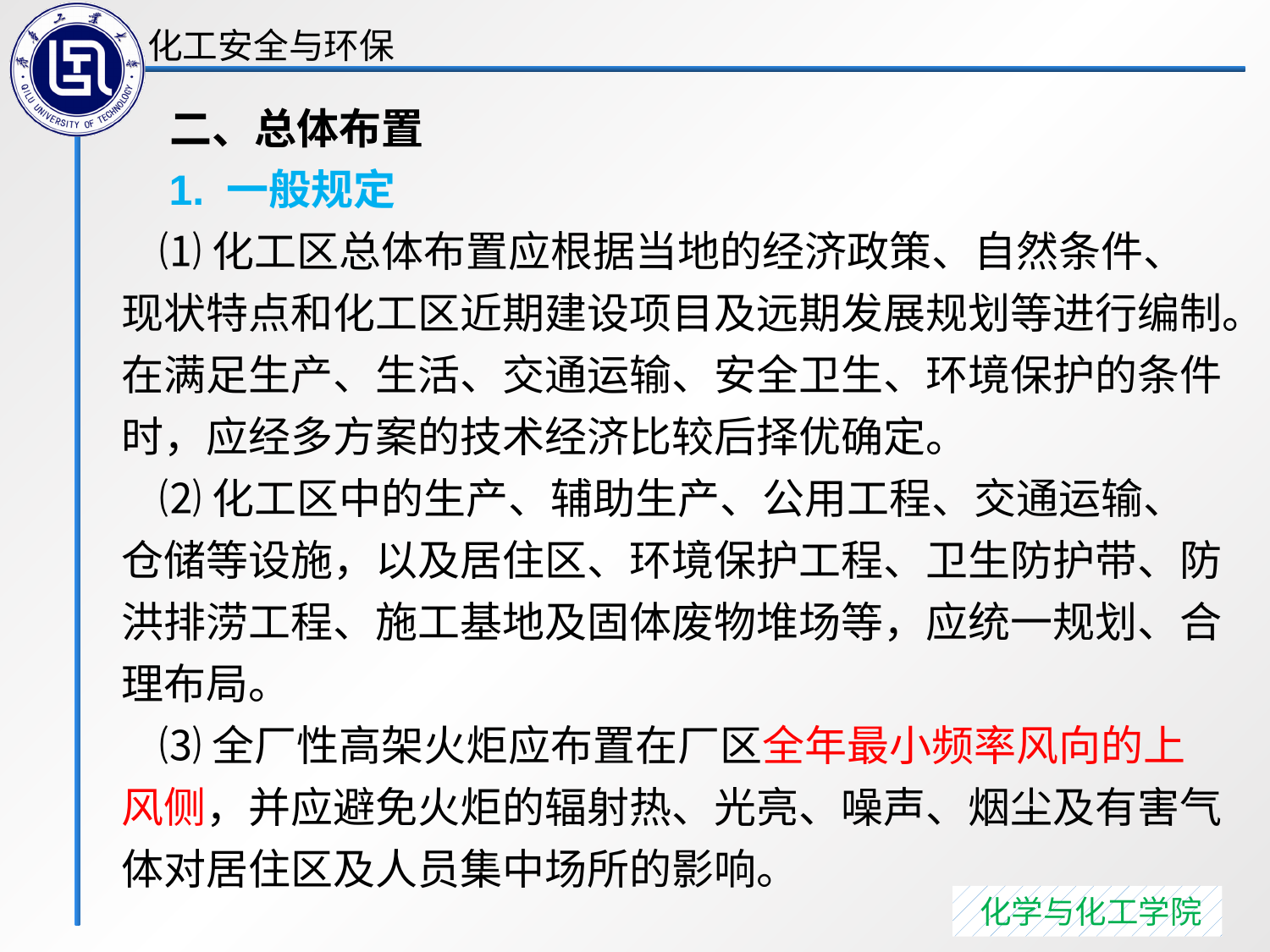

二、总体布置
    1. 一般规定
    ⑴化工区总体布置应根据当地的经济政策、自然条件、现状特点和化工区近期建设项目及远期发展规划等进行编制。在满足生产、生活、交通运输、安全卫生、环境保护的条件时，应经多方案的技术经济比较后择优确定。
    ⑵化工区中的生产、辅助生产、公用工程、交通运输、仓储等设施，以及居住区、环境保护工程、卫生防护带、防洪排涝工程、施工基地及固体废物堆场等，应统一规划、合理布局。
    ⑶全厂性高架火炬应布置在厂区全年最小频率风向的上风侧，并应避免火炬的辐射热、光亮、噪声、烟尘及有害气体对居住区及人员集中场所的影响。